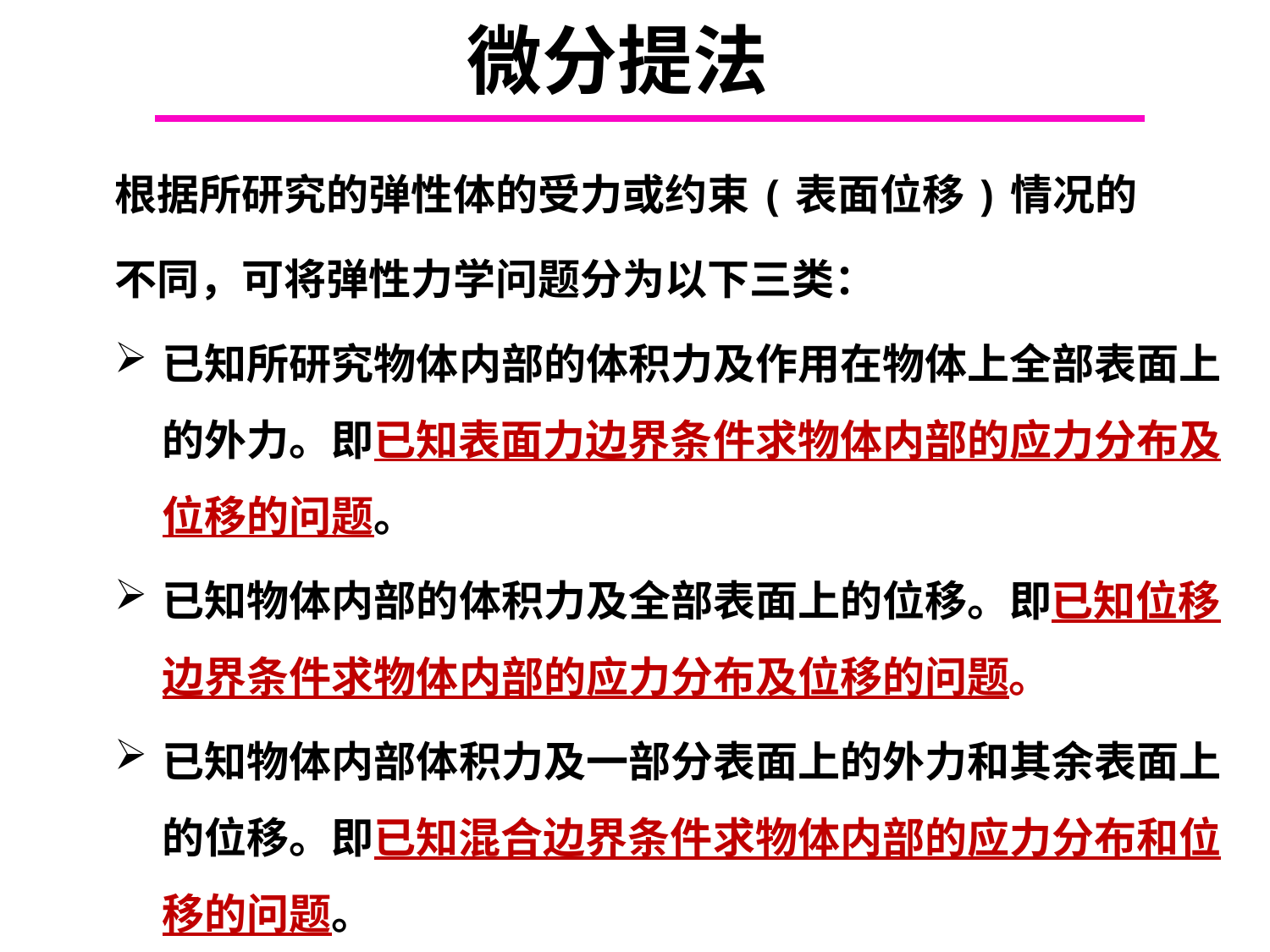

# 微分提法
根据所研究的弹性体的受力或约束(表面位移)情况的
不同，可将弹性力学问题分为以下三类：
已知所研究物体内部的体积力及作用在物体上全部表面上的外力。即已知表面力边界条件求物体内部的应力分布及位移的问题。
已知物体内部的体积力及全部表面上的位移。即已知位移边界条件求物体内部的应力分布及位移的问题。
已知物体内部体积力及一部分表面上的外力和其余表面上的位移。即已知混合边界条件求物体内部的应力分布和位移的问题。

Chapter  6.1